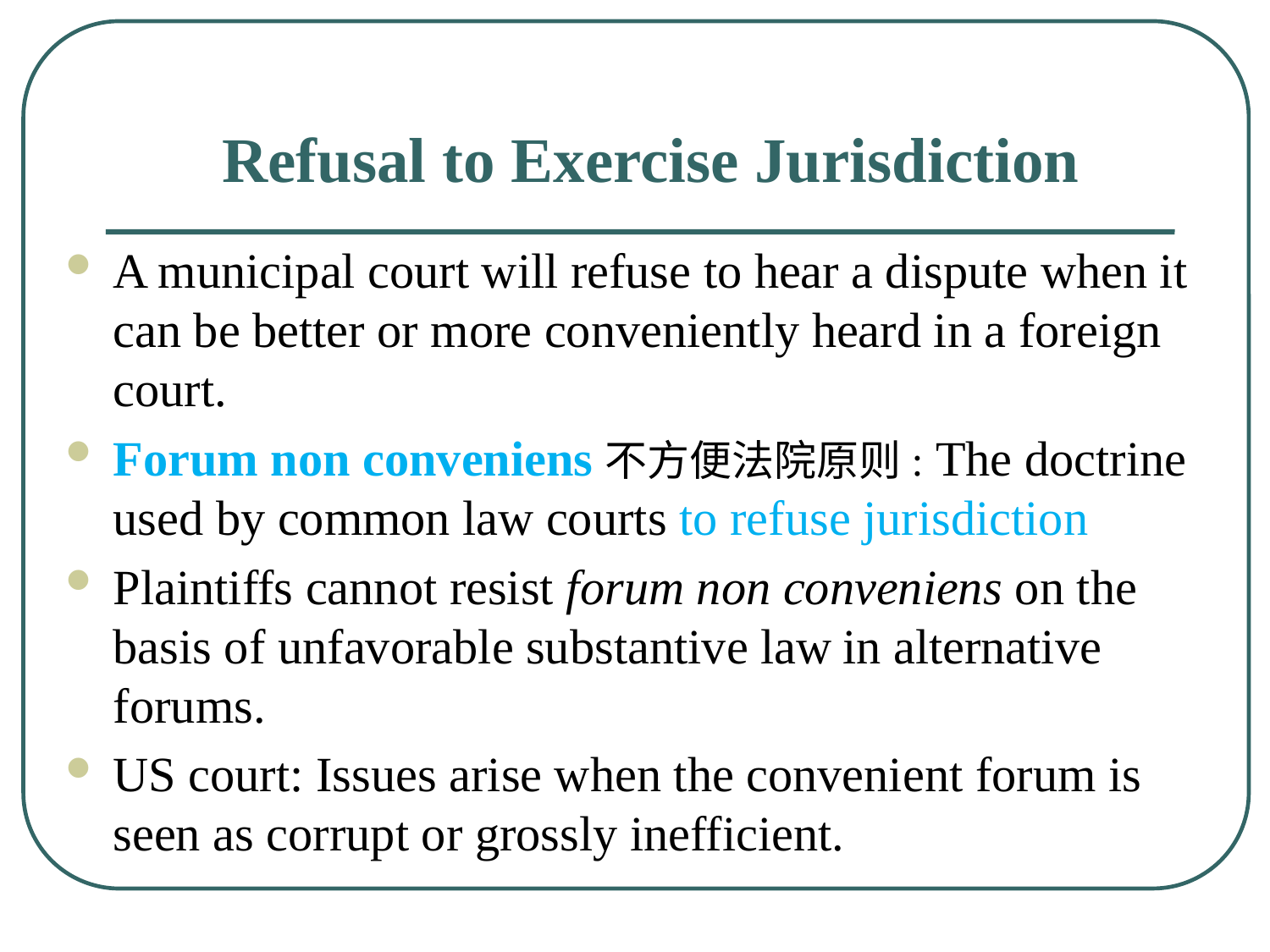

# Refusal to Exercise Jurisdiction
A municipal court will refuse to hear a dispute when it can be better or more conveniently heard in a foreign court.
Forum non conveniens不方便法院原则: The doctrine used by common law courts to refuse jurisdiction
Plaintiffs cannot resist forum non conveniens on the basis of unfavorable substantive law in alternative forums.
US court: Issues arise when the convenient forum is seen as corrupt or grossly inefficient.